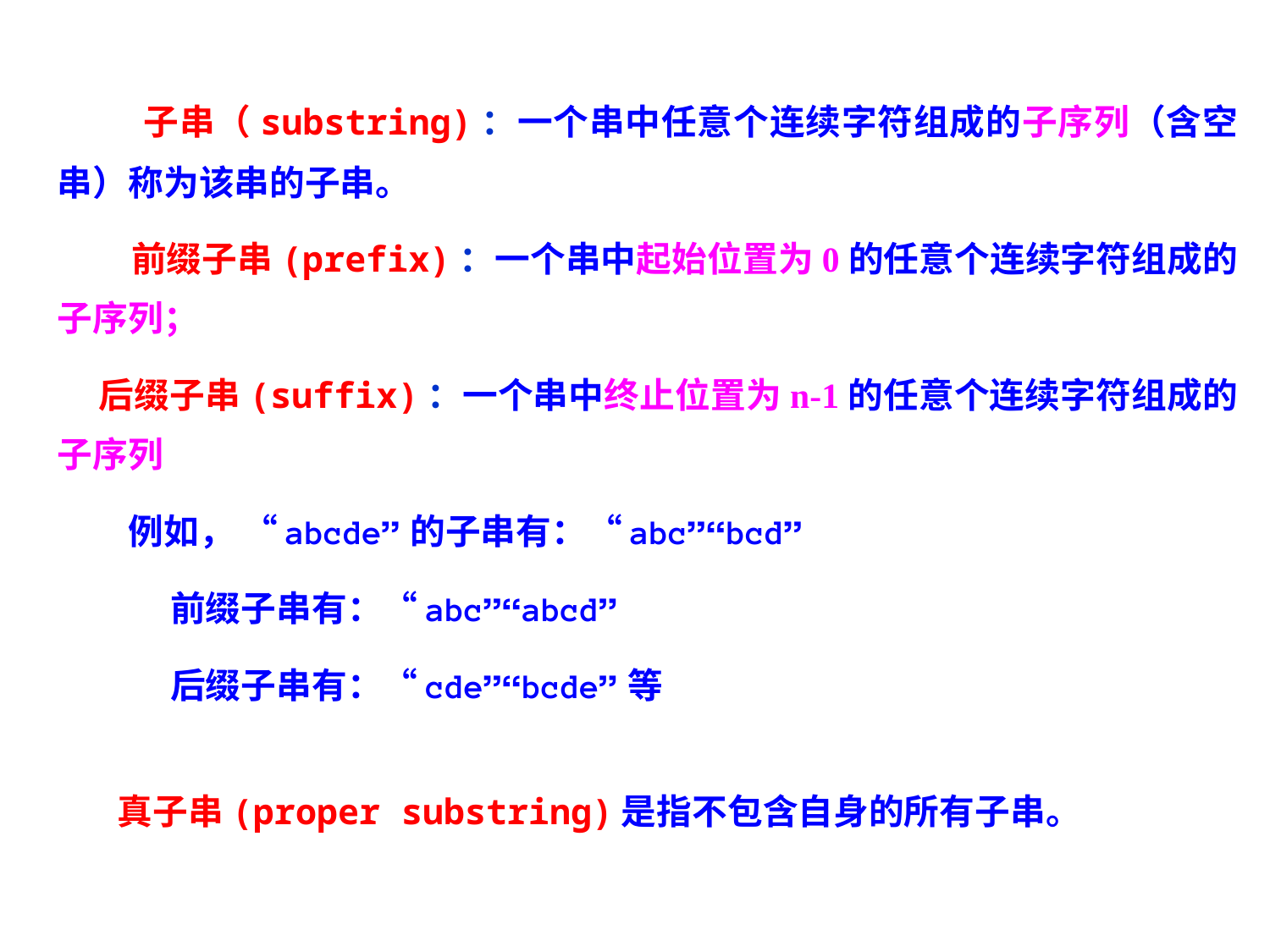

子串（substring)：一个串中任意个连续字符组成的子序列（含空串）称为该串的子串。
        前缀子串(prefix)：一个串中起始位置为0的任意个连续字符组成的子序列；
    后缀子串(suffix)：一个串中终止位置为n-1的任意个连续字符组成的子序列
　　例如， “abcde”的子串有：“abc”“bcd”
             前缀子串有：“abc”“abcd”
             后缀子串有：“cde”“bcde”等
真子串(proper substring)是指不包含自身的所有子串。